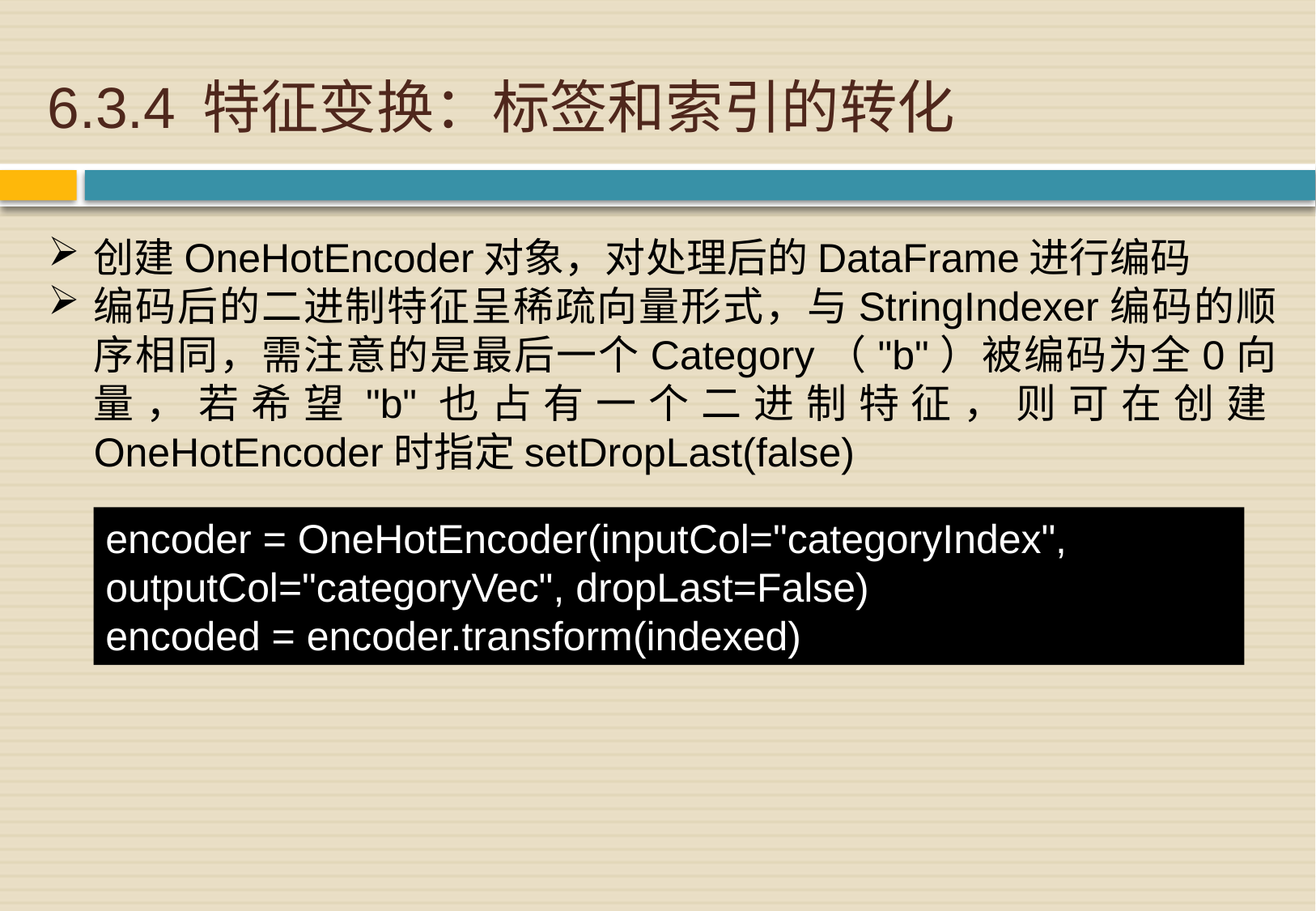

# 6.3.4 特征变换：标签和索引的转化
创建OneHotEncoder对象，对处理后的DataFrame进行编码
编码后的二进制特征呈稀疏向量形式，与StringIndexer编码的顺序相同，需注意的是最后一个Category（"b"）被编码为全0向量，若希望"b"也占有一个二进制特征，则可在创建OneHotEncoder时指定setDropLast(false)
encoder = OneHotEncoder(inputCol="categoryIndex", outputCol="categoryVec", dropLast=False)
encoded = encoder.transform(indexed)